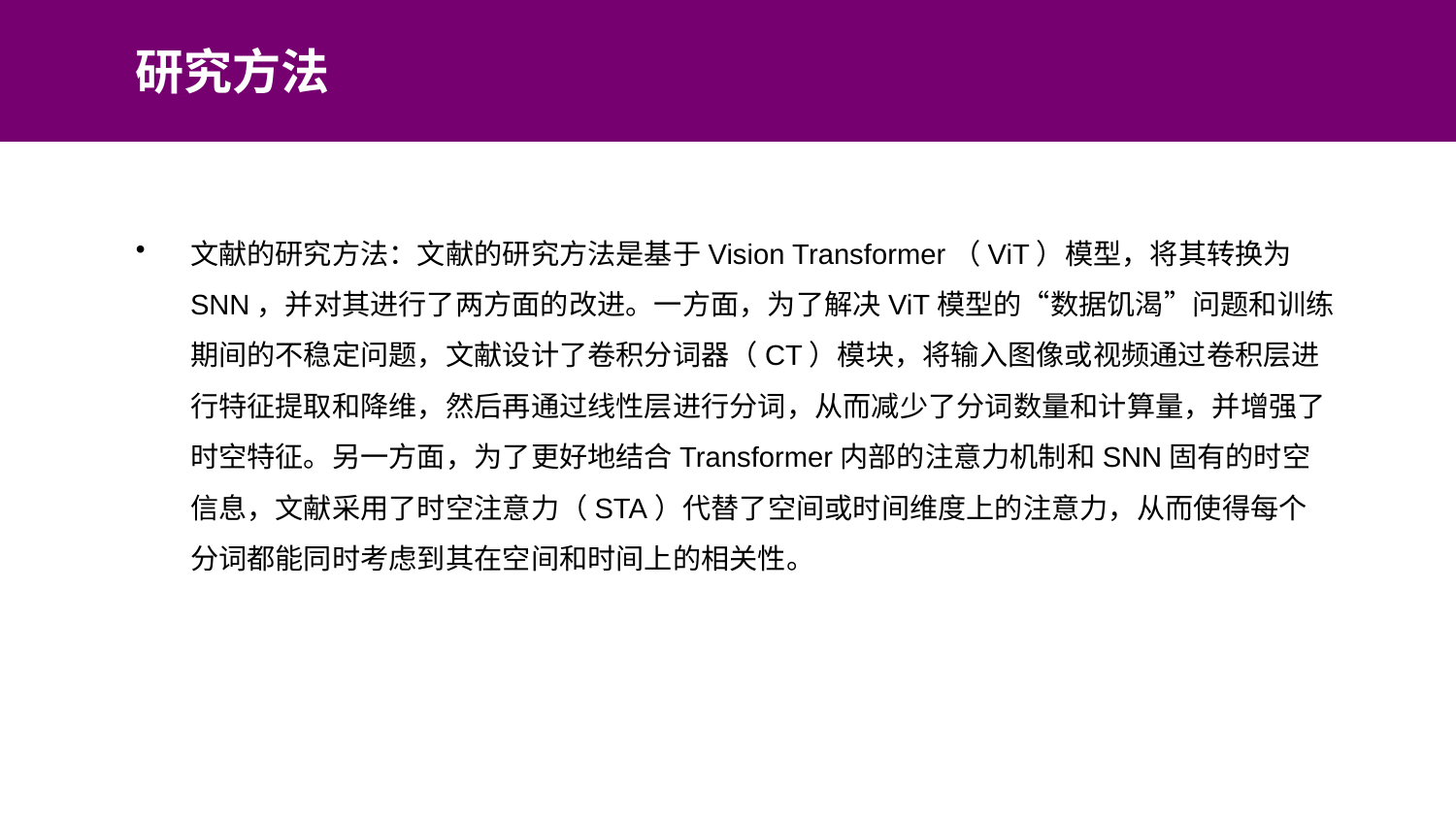

研究方法
文献的研究方法：文献的研究方法是基于Vision Transformer（ViT）模型，将其转换为SNN，并对其进行了两方面的改进。一方面，为了解决ViT模型的“数据饥渴”问题和训练期间的不稳定问题，文献设计了卷积分词器（CT）模块，将输入图像或视频通过卷积层进行特征提取和降维，然后再通过线性层进行分词，从而减少了分词数量和计算量，并增强了时空特征。另一方面，为了更好地结合Transformer内部的注意力机制和SNN固有的时空信息，文献采用了时空注意力（STA）代替了空间或时间维度上的注意力，从而使得每个分词都能同时考虑到其在空间和时间上的相关性。